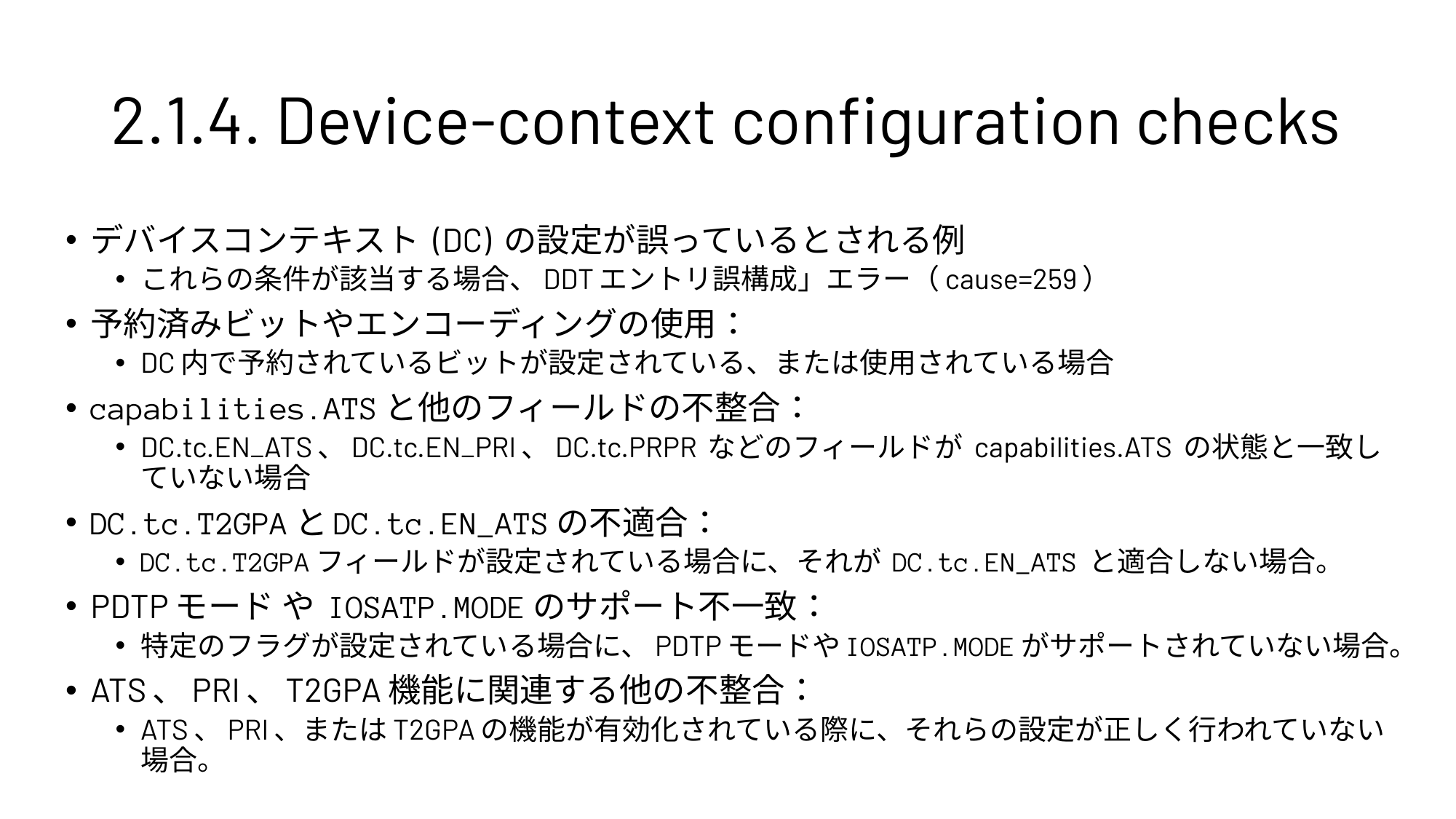

# 2.1.4. Device-context configuration checks
デバイスコンテキスト (DC) の設定が誤っているとされる例
これらの条件が該当する場合、DDTエントリ誤構成」エラー（cause=259）
予約済みビットやエンコーディングの使用：
DC内で予約されているビットが設定されている、または使用されている場合
capabilities.ATSと他のフィールドの不整合：
DC.tc.EN_ATS、DC.tc.EN_PRI、DC.tc.PRPR などのフィールドが capabilities.ATS の状態と一致していない場合
DC.tc.T2GPAとDC.tc.EN_ATSの不適合：
DC.tc.T2GPAフィールドが設定されている場合に、それが DC.tc.EN_ATS と適合しない場合。
PDTPモード や IOSATP.MODEのサポート不一致：
特定のフラグが設定されている場合に、PDTPモードやIOSATP.MODEがサポートされていない場合。
ATS、PRI、T2GPA機能に関連する他の不整合：
ATS、PRI、またはT2GPAの機能が有効化されている際に、それらの設定が正しく行われていない場合。